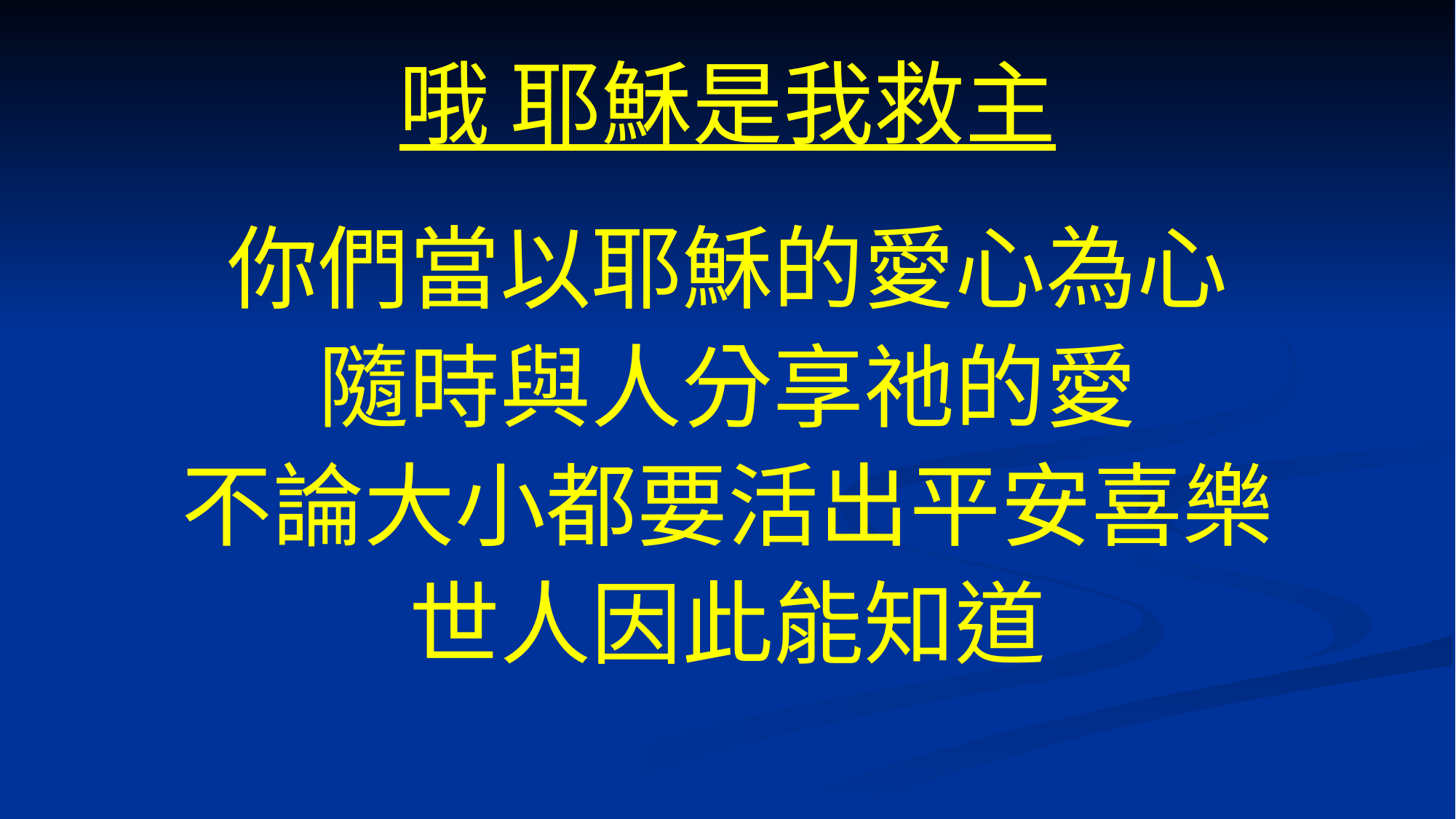

# 哦 耶穌是我救主
你們當以耶穌的愛心為心
隨時與人分享祂的愛
不論大小都要活出平安喜樂
世人因此能知道